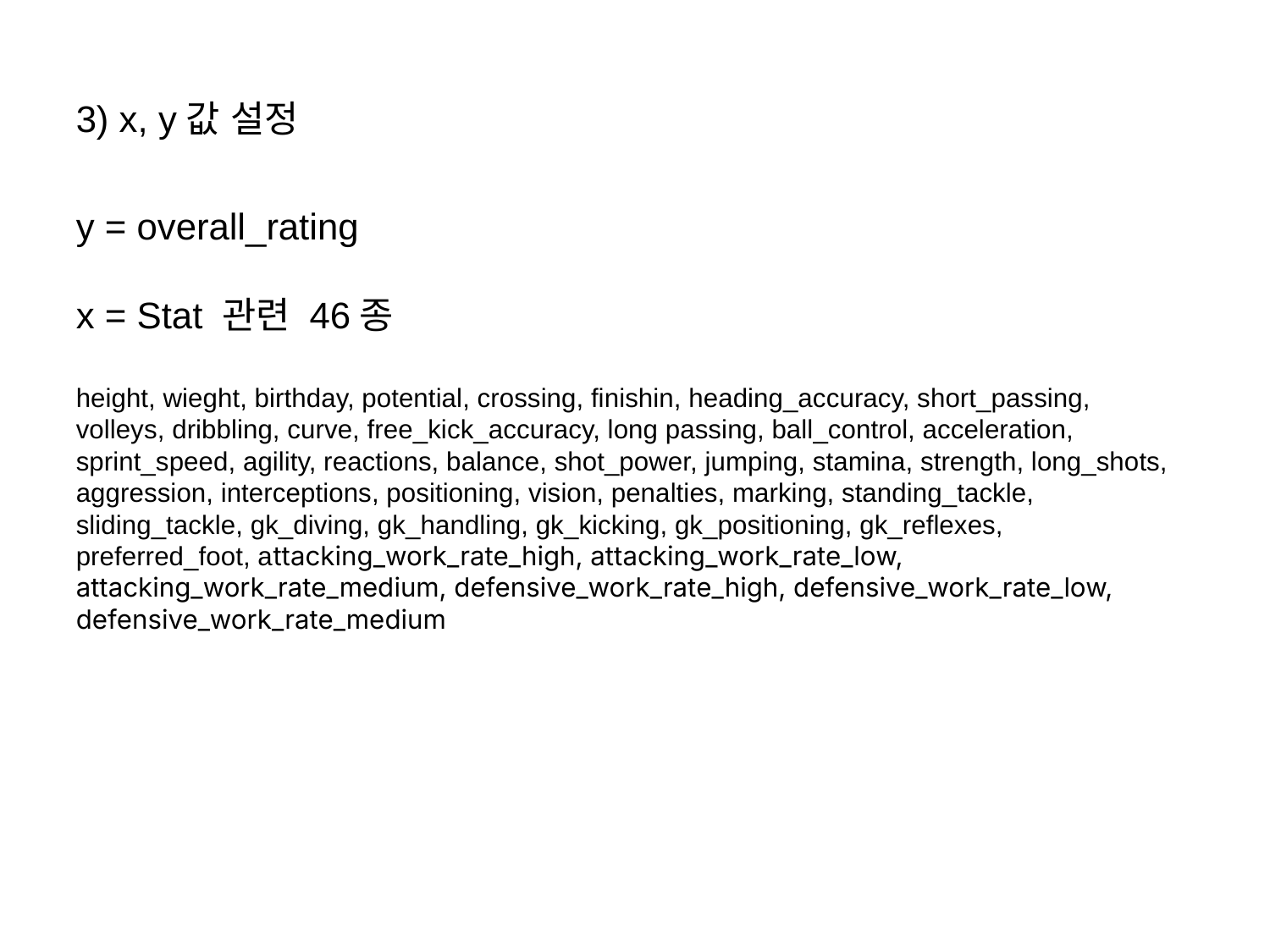

# 3) x, y값 설정
y = overall_rating

x = Stat 관련 46종

height, wieght, birthday, potential, crossing, finishin, heading_accuracy, short_passing, volleys, dribbling, curve, free_kick_accuracy, long passing, ball_control, acceleration, sprint_speed, agility, reactions, balance, shot_power, jumping, stamina, strength, long_shots, aggression, interceptions, positioning, vision, penalties, marking, standing_tackle, sliding_tackle, gk_diving, gk_handling, gk_kicking, gk_positioning, gk_reflexes, preferred_foot, attacking_work_rate_high, attacking_work_rate_low, attacking_work_rate_medium, defensive_work_rate_high, defensive_work_rate_low, defensive_work_rate_medium